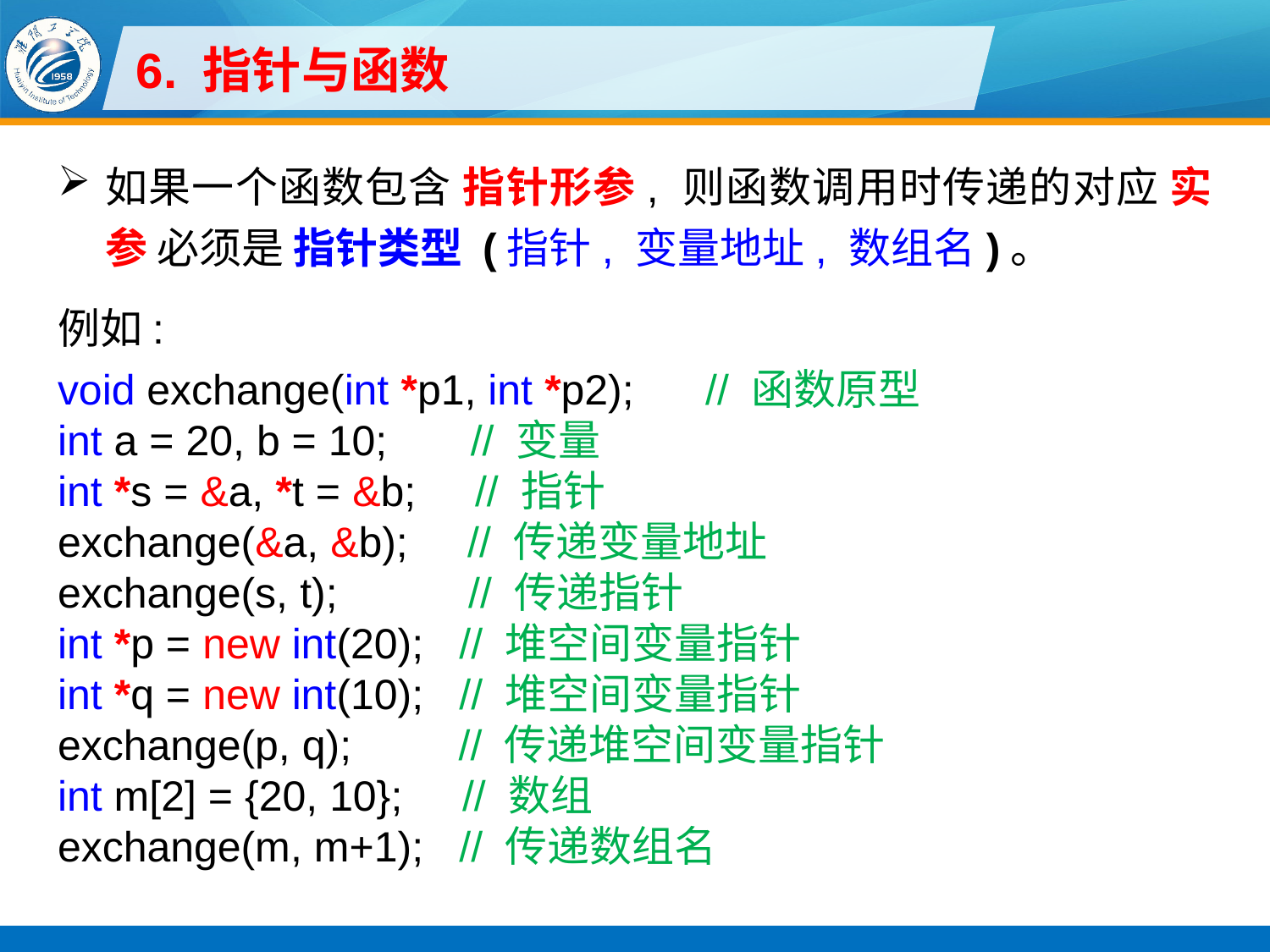

# 6. 指针与函数
如果一个函数包含 指针形参, 则函数调用时传递的对应 实参 必须是 指针类型 (指针, 变量地址, 数组名)。
例如:
void exchange(int *p1, int *p2);      // 函数原型
int a = 20, b = 10;       // 变量
int *s = &a, *t = &b;     // 指针
exchange(&a, &b);     // 传递变量地址
exchange(s, t);           // 传递指针
int *p = new int(20);   // 堆空间变量指针
int *q = new int(10);   // 堆空间变量指针
exchange(p, q);         // 传递堆空间变量指针
int m[2] = {20, 10};     // 数组
exchange(m, m+1);   // 传递数组名